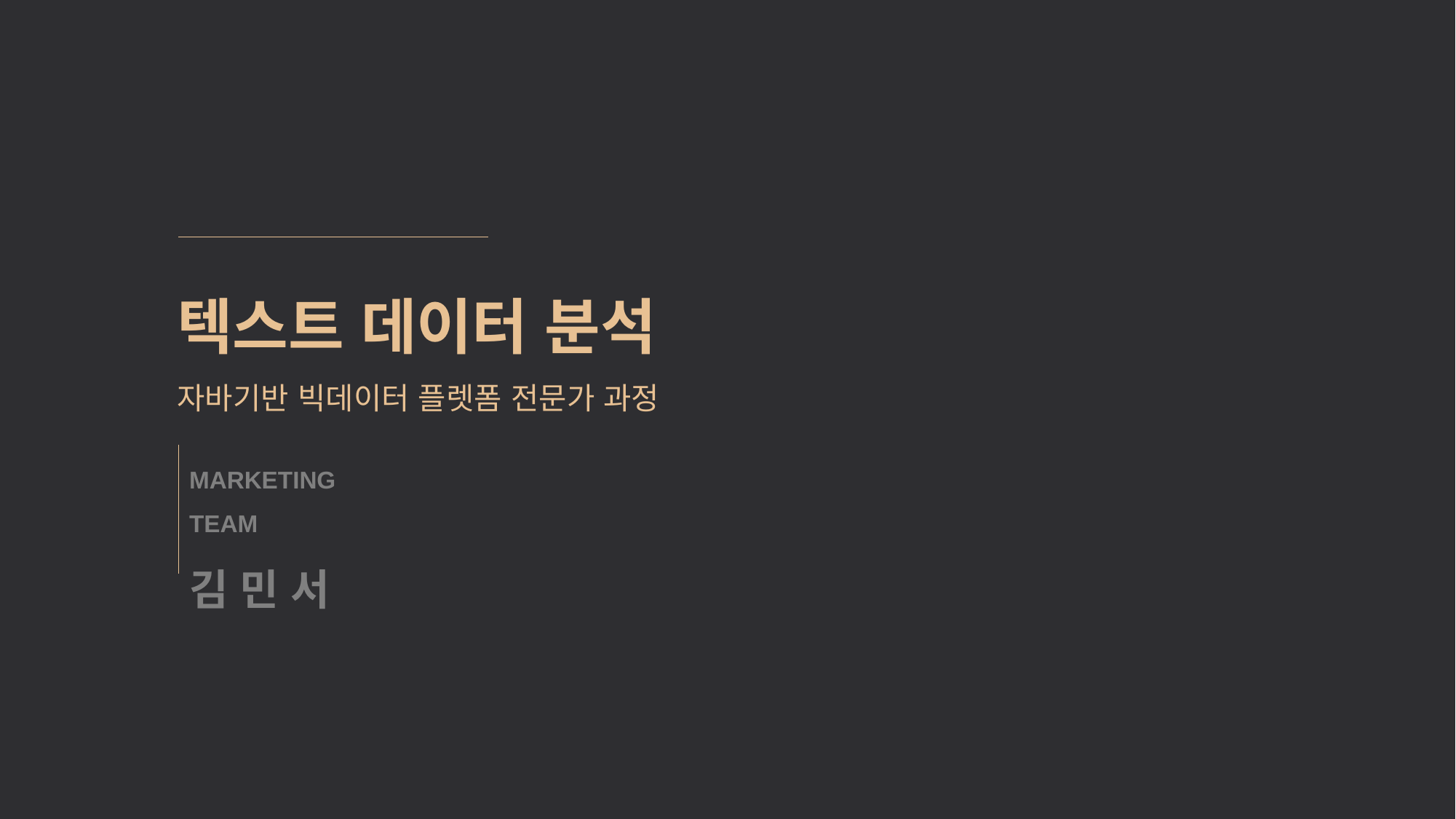

텍스트 데이터 분석
자바기반 빅데이터 플렛폼 전문가 과정
MARKETING TEAM
김 민 서